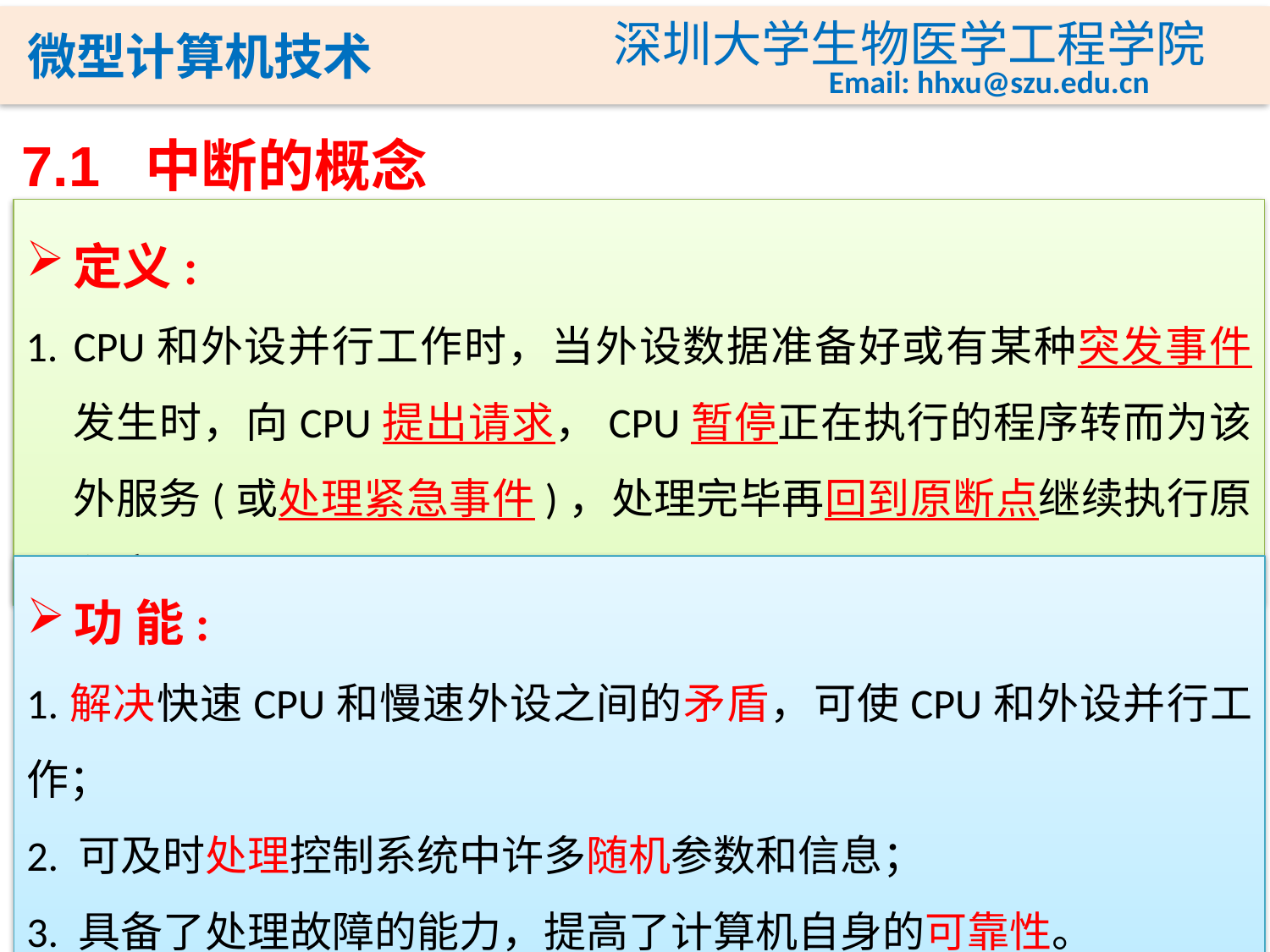

7.1  中断的概念
定义:
CPU和外设并行工作时，当外设数据准备好或有某种突发事件发生时，向CPU提出请求，CPU暂停正在执行的程序转而为该外服务(或处理紧急事件)，处理完毕再回到原断点继续执行原程序;
功 能:
1.解决快速CPU和慢速外设之间的矛盾，可使CPU和外设并行工作；
2. 可及时处理控制系统中许多随机参数和信息；
3. 具备了处理故障的能力，提高了计算机自身的可靠性。
2